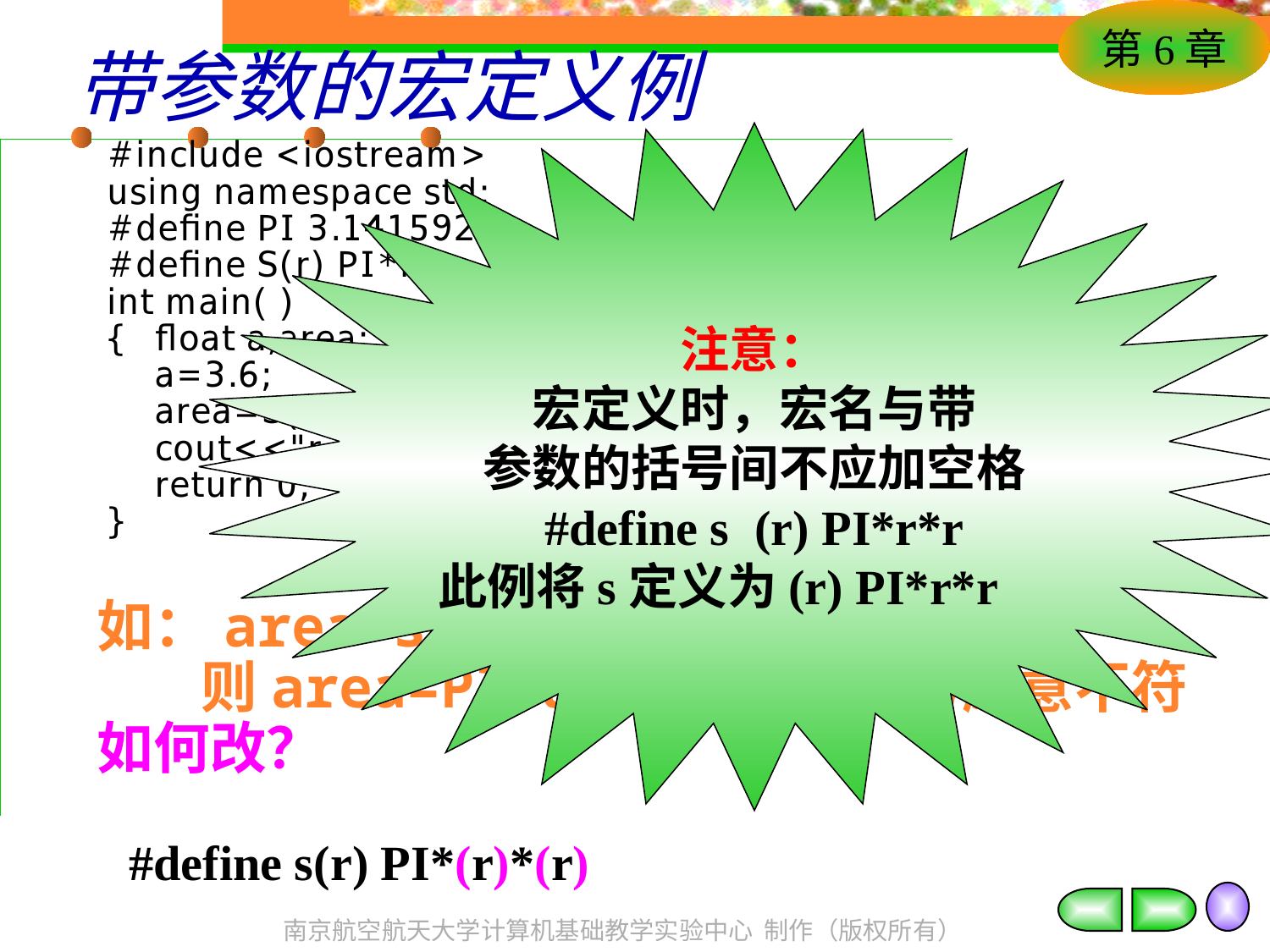

# 带参数的宏定义例
注意：
宏定义时，宏名与带
参数的括号间不应加空格
#define s(r) PI*r*r
此例将s定义为(r) PI*r*r
#include <iostream>
using namespace std;
#define PI 3.1415926
#define S(r) PI*r*r
int main( )
{	float a,area;
   	a=3.6;
   	area=S(a);
   	cout<<"r="<<a<<'\n'<<"area="<<area<<endl;
	return 0;
}

如：area=s(a+b);
       则area=PI*a+b*a+b显然与愿意不符
如何改？
#define s(r) PI*(r)*(r)